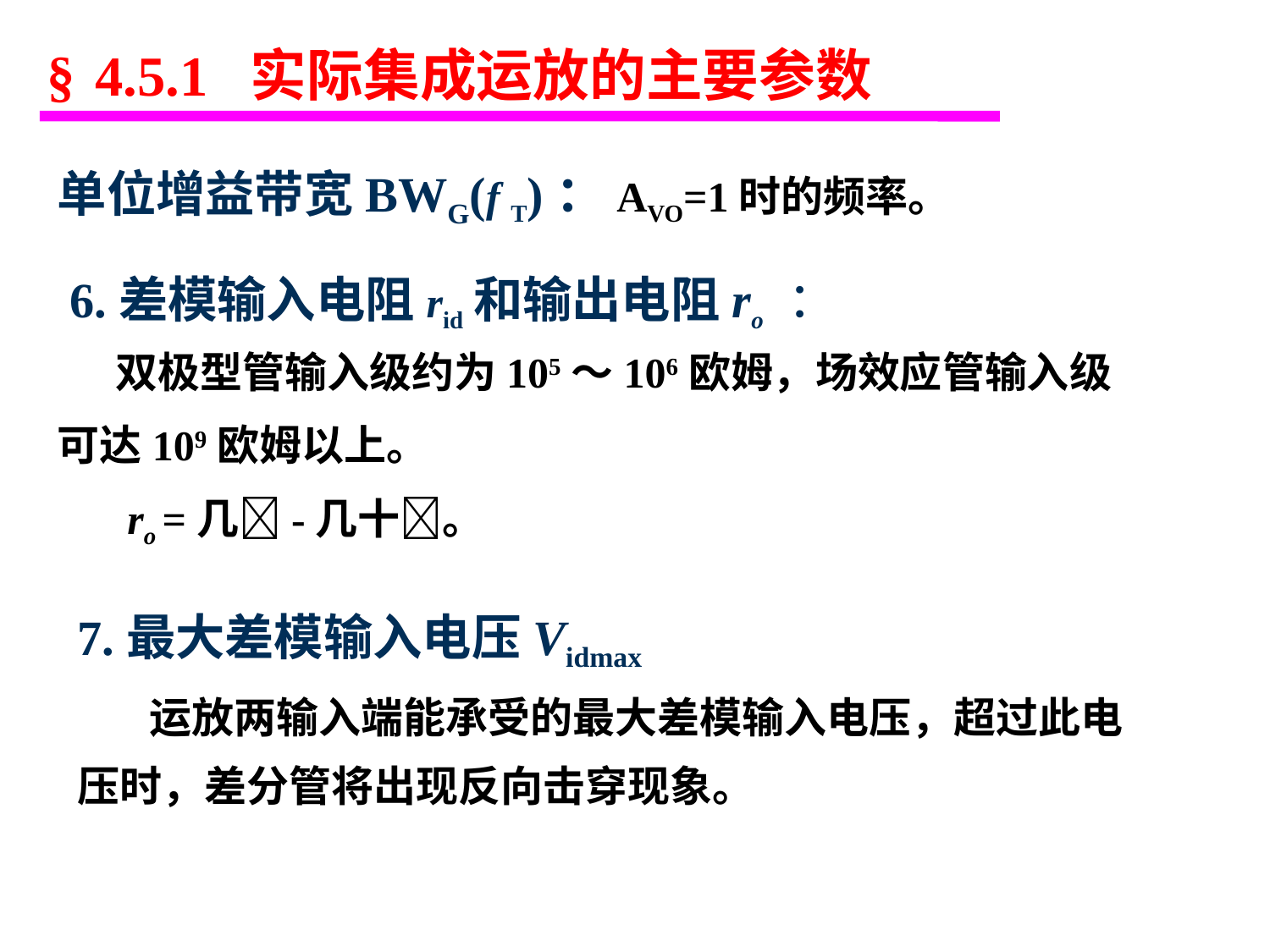

§ 4.5.1  实际集成运放的主要参数

单位增益带宽BWG(f T)：AVO=1时的频率。
 6.差模输入电阻rid和输出电阻ro ：
     双极型管输入级约为105～106欧姆，场效应管输入级可达109欧姆以上。
ro =几Ω-几十Ω。
7.最大差模输入电压Vidmax
  　运放两输入端能承受的最大差模输入电压，超过此电压时，差分管将出现反向击穿现象。